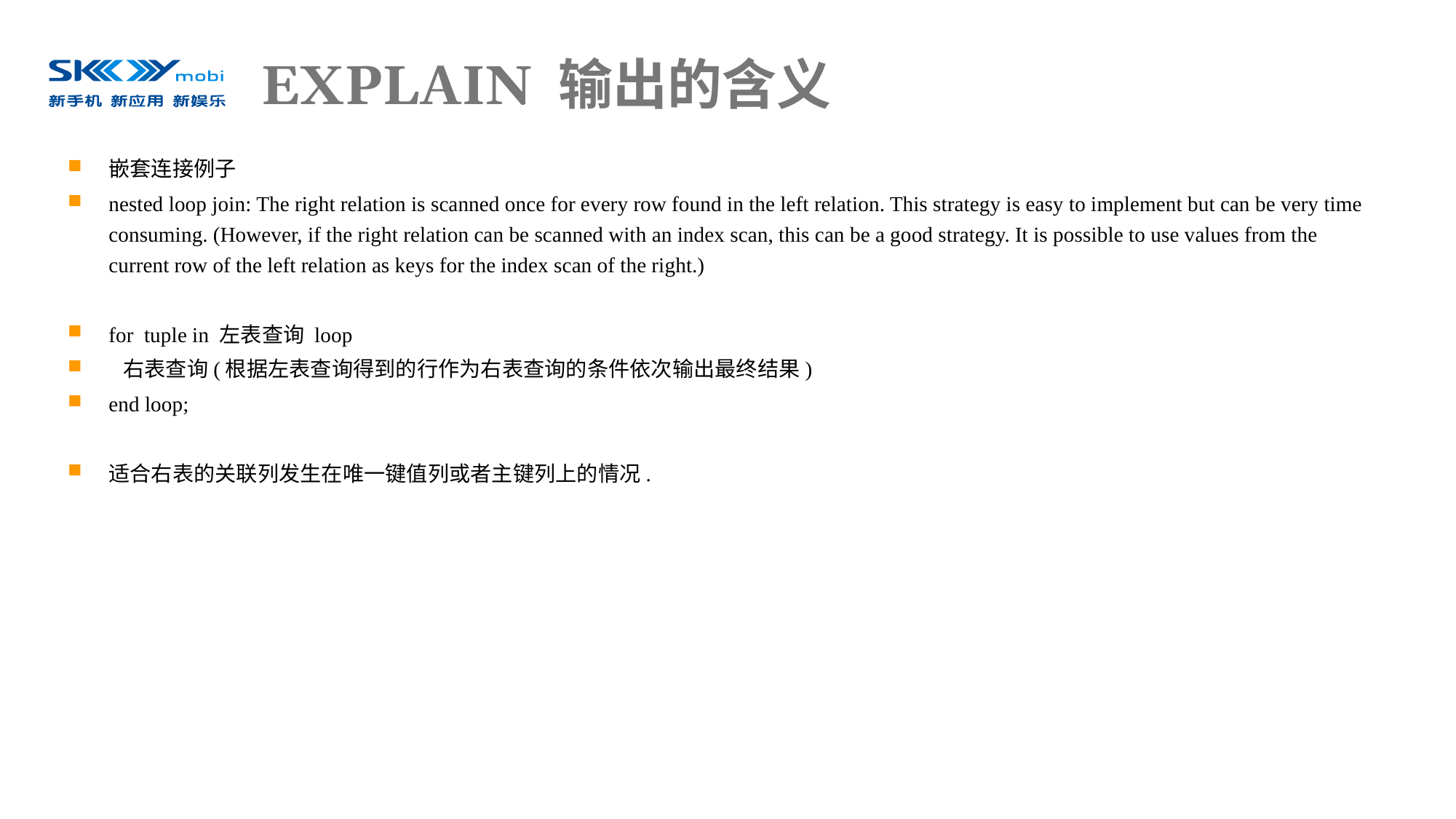

# EXPLAIN 输出的含义
嵌套连接例子
nested loop join: The right relation is scanned once for every row found in the left relation. This strategy is easy to implement but can be very time consuming. (However, if the right relation can be scanned with an index scan, this can be a good strategy. It is possible to use values from the current row of the left relation as keys for the index scan of the right.)

for  tuple in 左表查询 loop
  右表查询(根据左表查询得到的行作为右表查询的条件依次输出最终结果)
end loop;

适合右表的关联列发生在唯一键值列或者主键列上的情况.